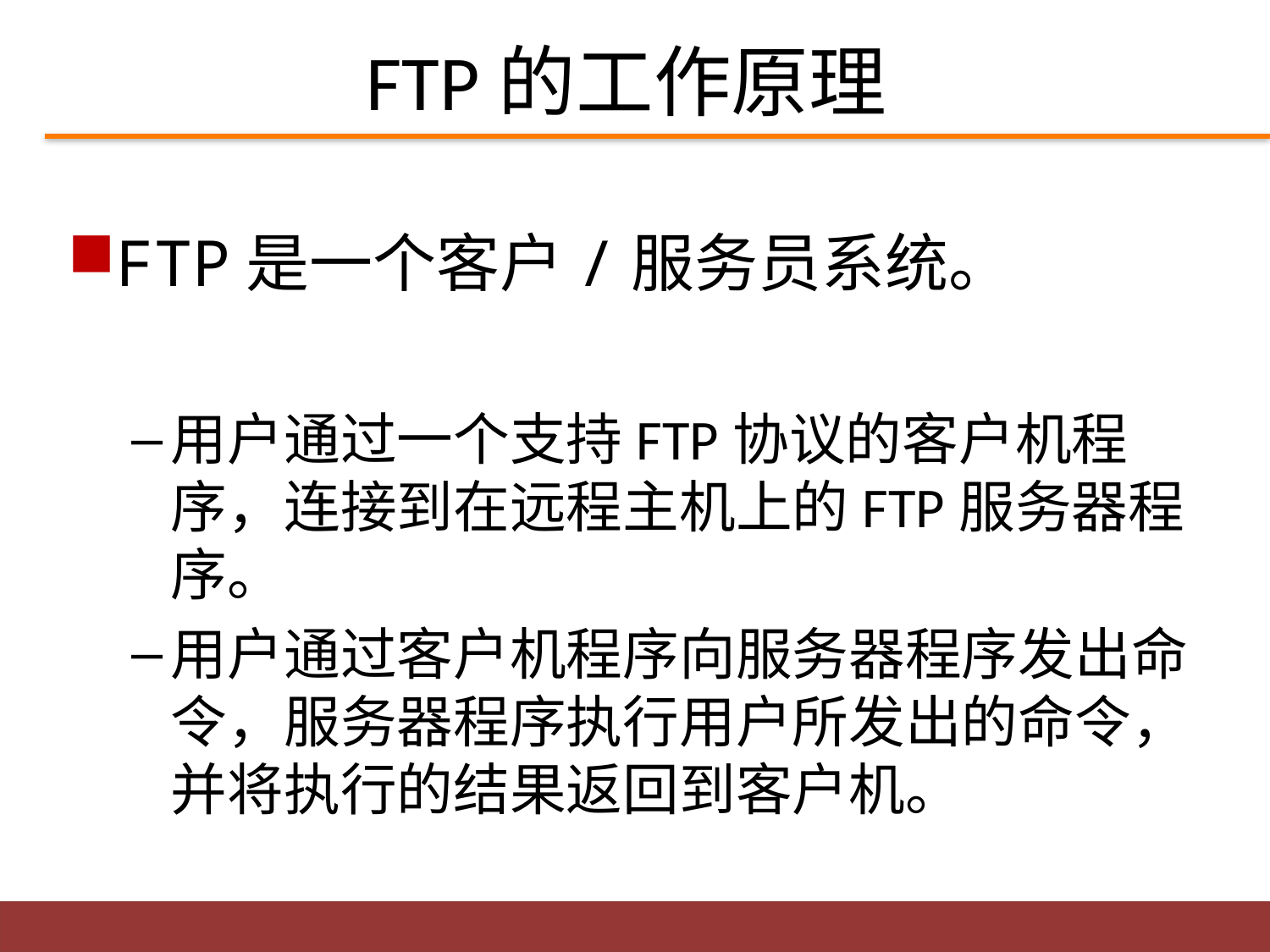

# FTP的工作原理

FTP是一个客户/服务员系统。

用户通过一个支持FTP协议的客户机程序，连接到在远程主机上的FTP服务器程序。
用户通过客户机程序向服务器程序发出命令，服务器程序执行用户所发出的命令，并将执行的结果返回到客户机。

3